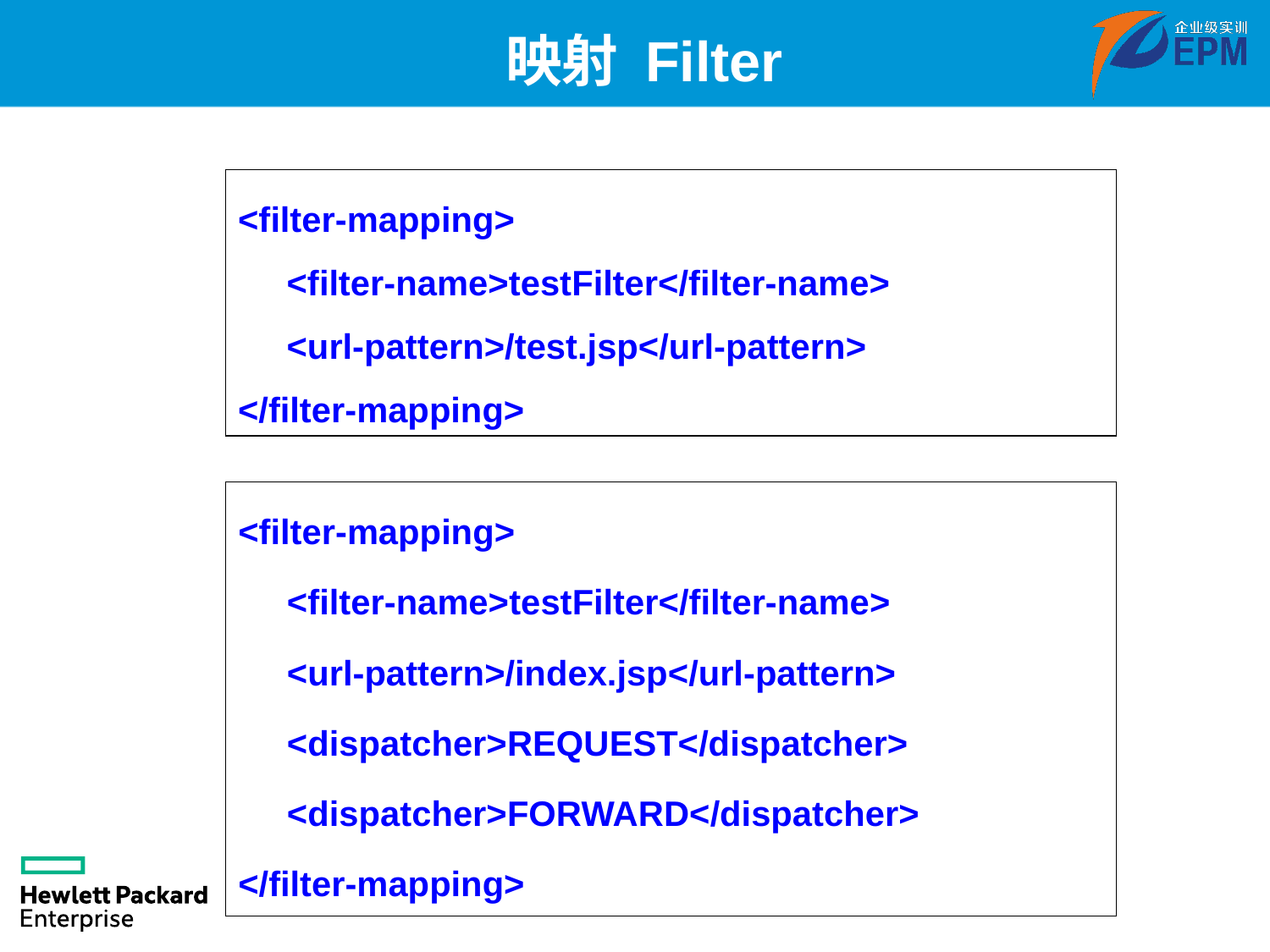

# 映射 Filter
<filter-mapping>
     <filter-name>testFilter</filter-name>
     <url-pattern>/test.jsp</url-pattern>
</filter-mapping>
<filter-mapping>
     <filter-name>testFilter</filter-name>
     <url-pattern>/index.jsp</url-pattern>
     <dispatcher>REQUEST</dispatcher>
     <dispatcher>FORWARD</dispatcher>
</filter-mapping>